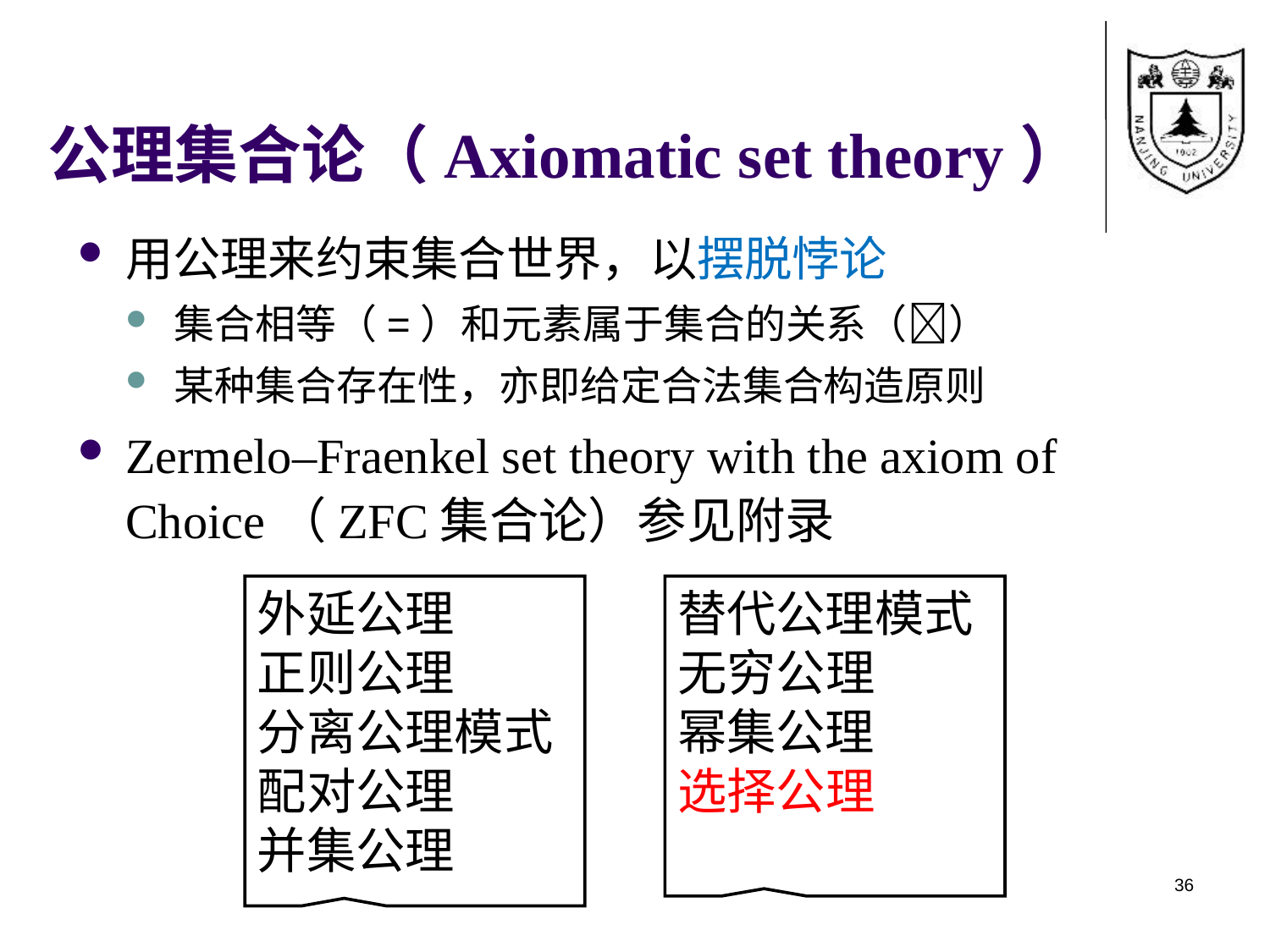

# 公理集合论（Axiomatic set theory）
用公理来约束集合世界，以摆脱悖论
集合相等（=）和元素属于集合的关系（∈）
某种集合存在性，亦即给定合法集合构造原则
Zermelo–Fraenkel set theory with the axiom of Choice（ZFC集合论）参见附录
外延公理
正则公理
分离公理模式
配对公理
并集公理
替代公理模式
无穷公理
幂集公理
选择公理
36